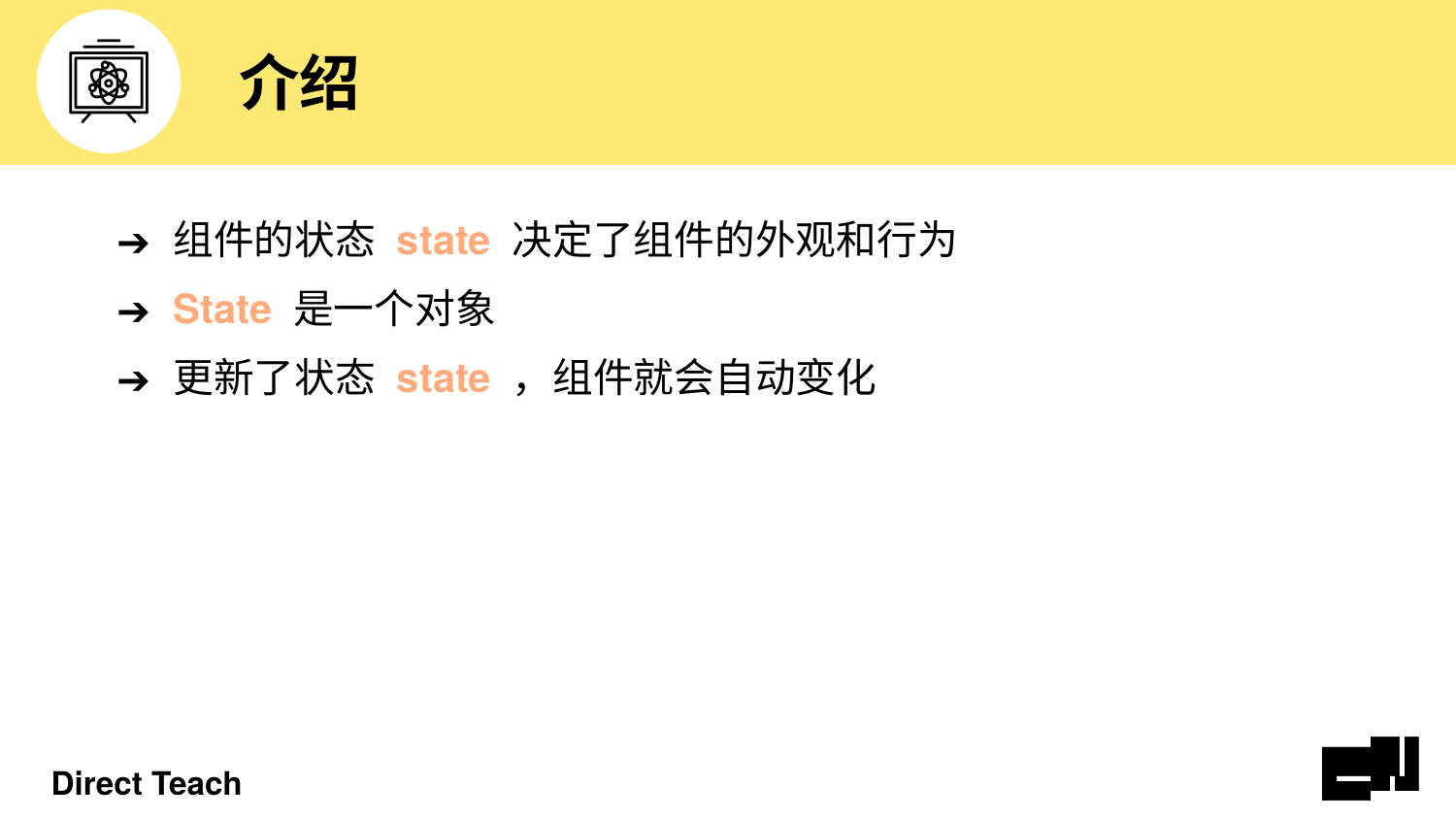

# 介绍
组件的状态 state 决定了组件的外观和行为
State 是一个对象
更新了状态 state ，组件就会自动变化